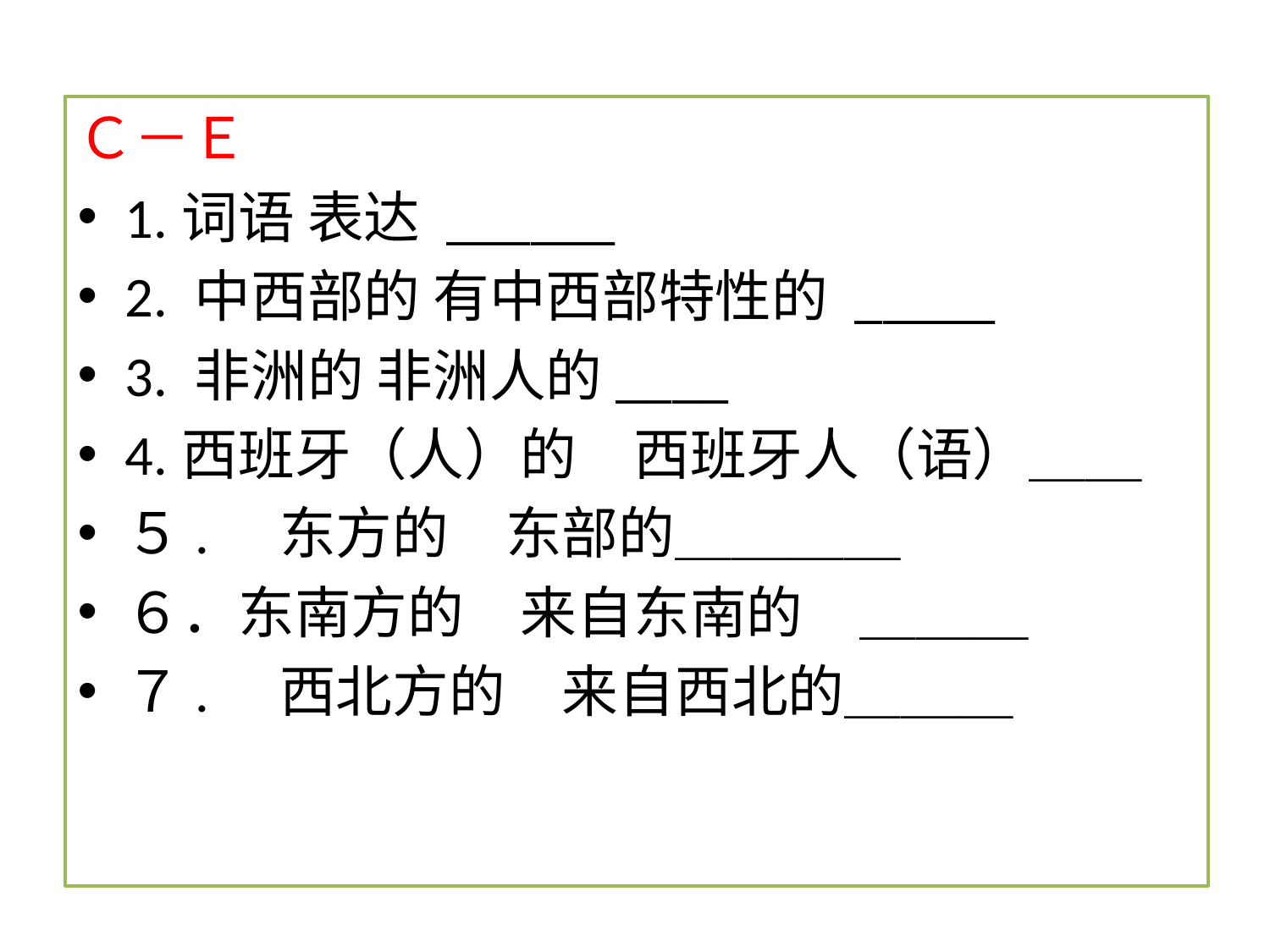

Ｃ－Ｅ
1.词语 表达 ______
2. 中西部的 有中西部特性的 _____
3. 非洲的 非洲人的____
4.西班牙（人）的　西班牙人（语）＿＿
５.　东方的　东部的＿＿＿＿
６．东南方的　来自东南的　＿＿＿
７.　西北方的　来自西北的＿＿＿